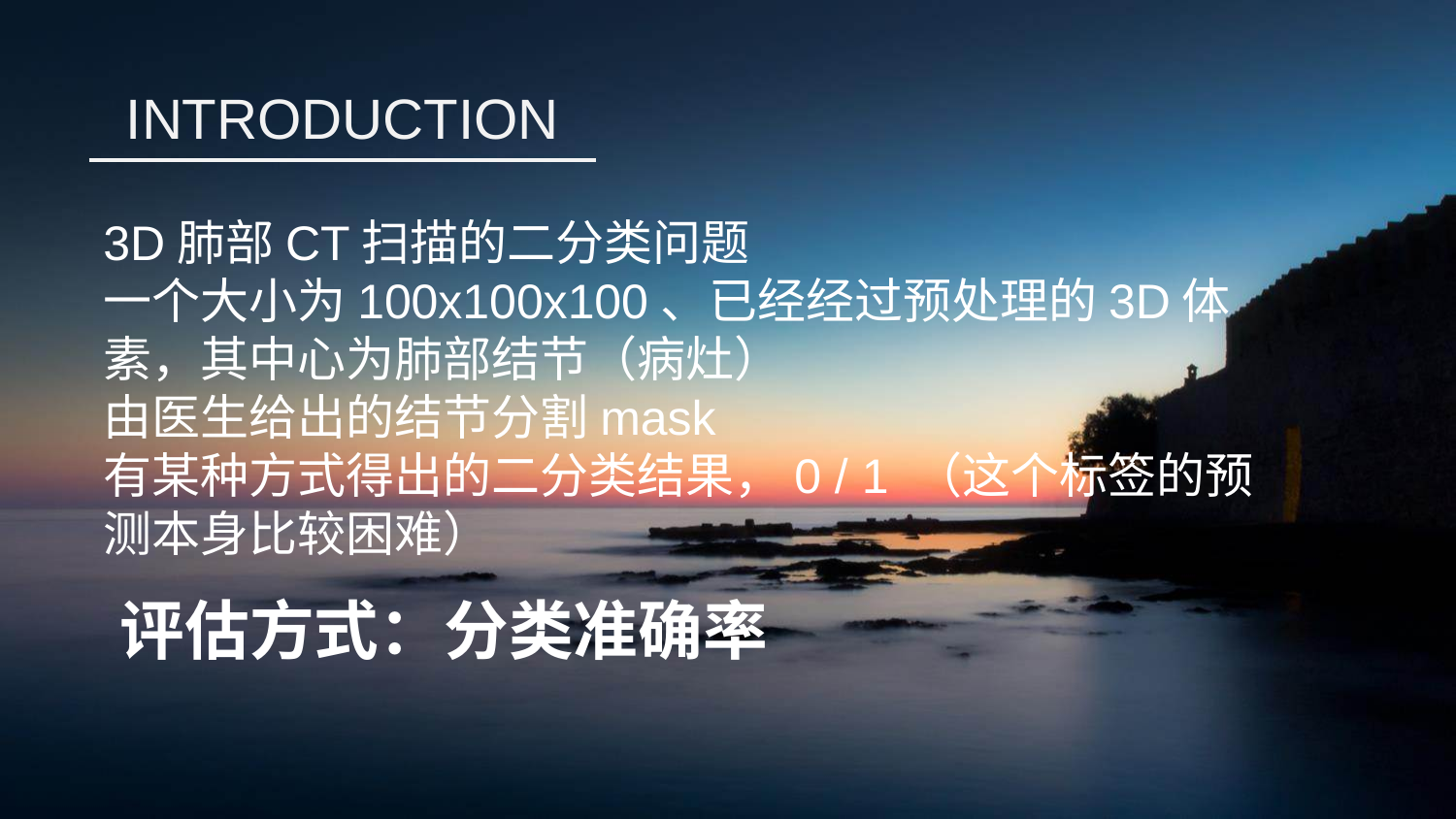

INTRODUCTION
3D肺部CT扫描的二分类问题
一个大小为100x100x100、已经经过预处理的3D体素，其中心为肺部结节（病灶）
由医生给出的结节分割mask
有某种方式得出的二分类结果，0 / 1 （这个标签的预测本身比较困难）

评估方式：分类准确率